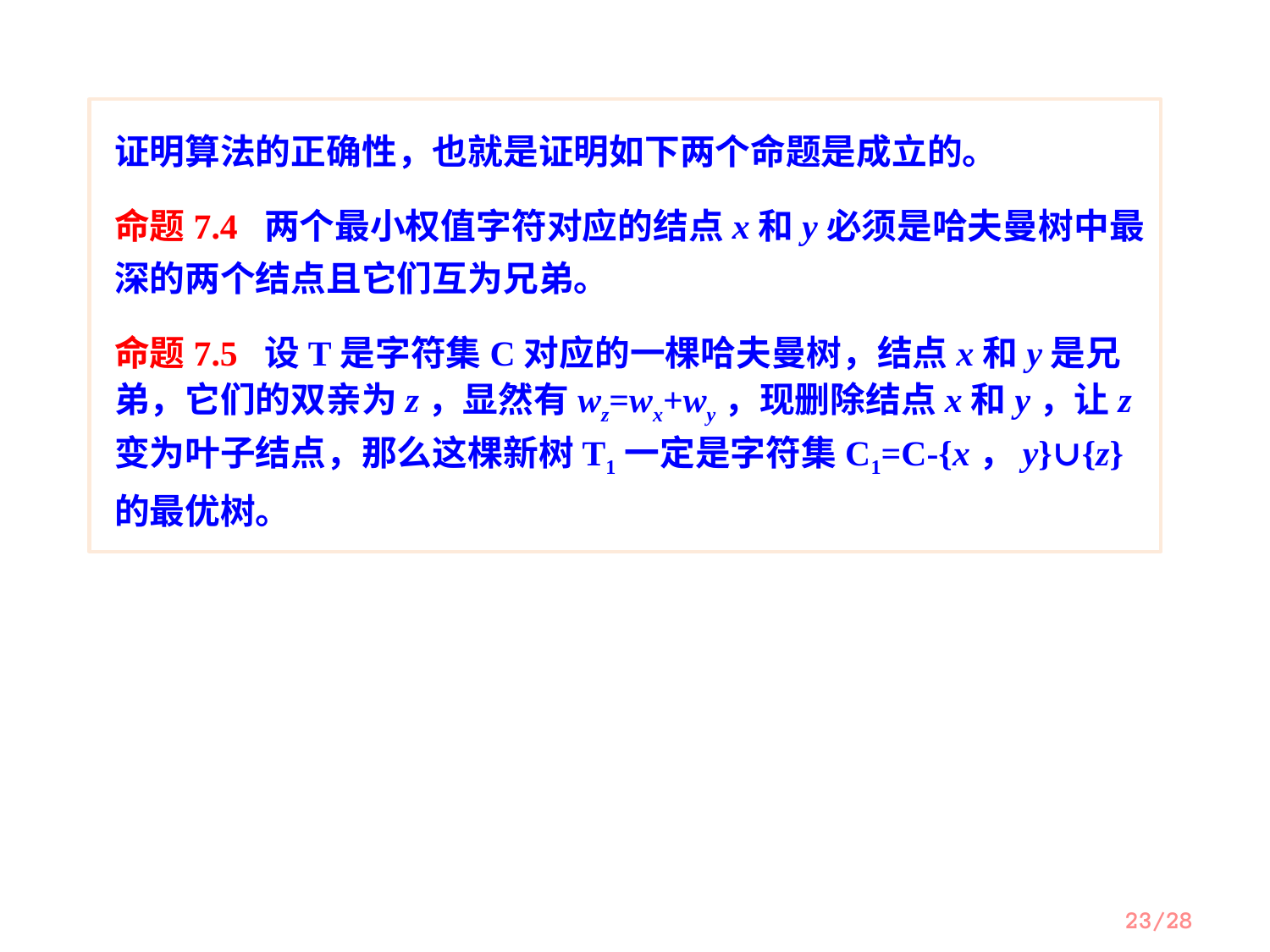

证明算法的正确性，也就是证明如下两个命题是成立的。
命题7.4  两个最小权值字符对应的结点x和y必须是哈夫曼树中最深的两个结点且它们互为兄弟。
命题7.5  设T是字符集C对应的一棵哈夫曼树，结点x和y是兄弟，它们的双亲为z，显然有wz=wx+wy，现删除结点x和y，让z变为叶子结点，那么这棵新树T1一定是字符集C1=C-{x，y}∪{z}的最优树。
23/28